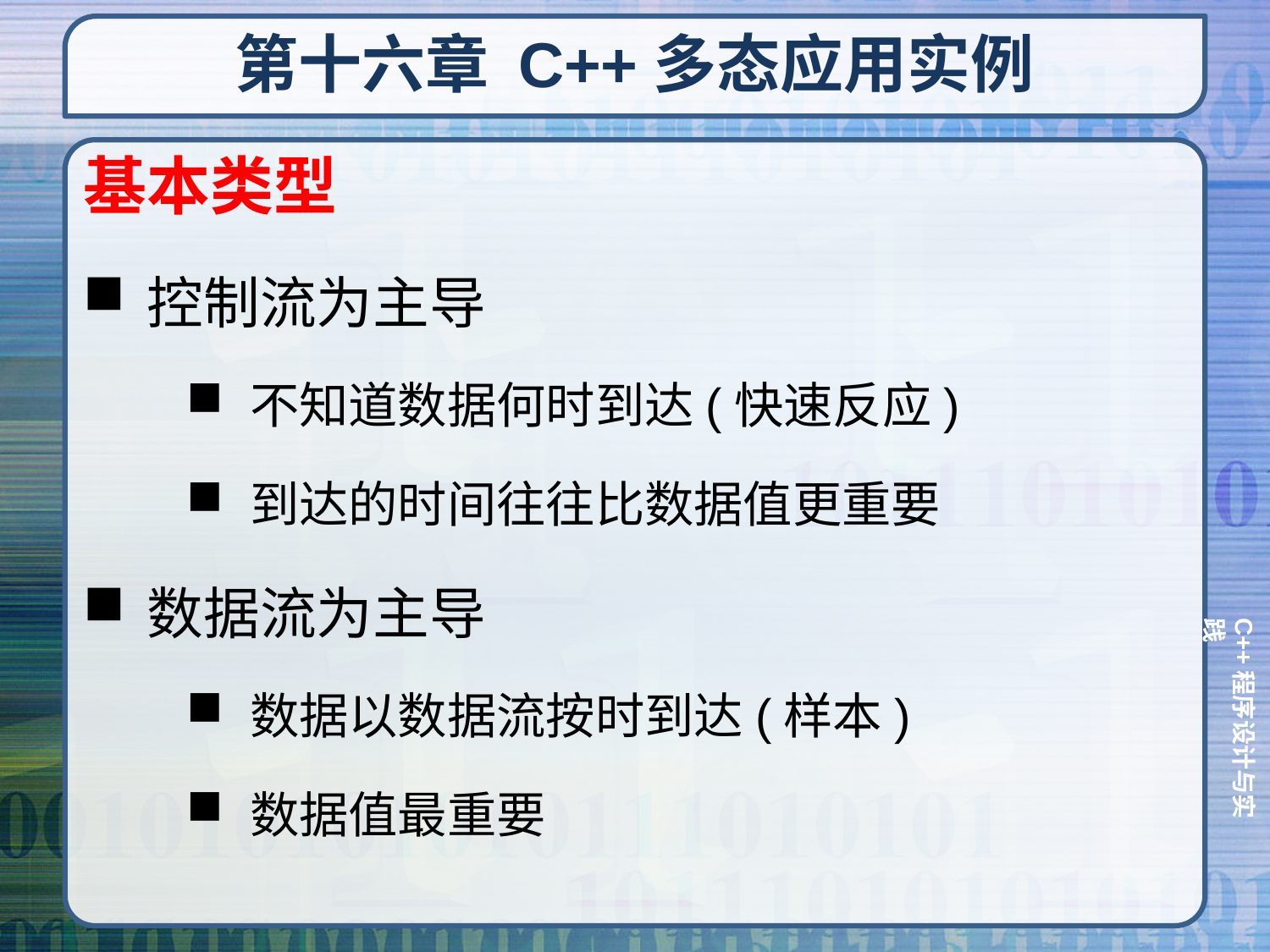

# 第十六章 C++多态应用实例
基本类型
控制流为主导
不知道数据何时到达(快速反应)
到达的时间往往比数据值更重要
数据流为主导
数据以数据流按时到达(样本)
数据值最重要